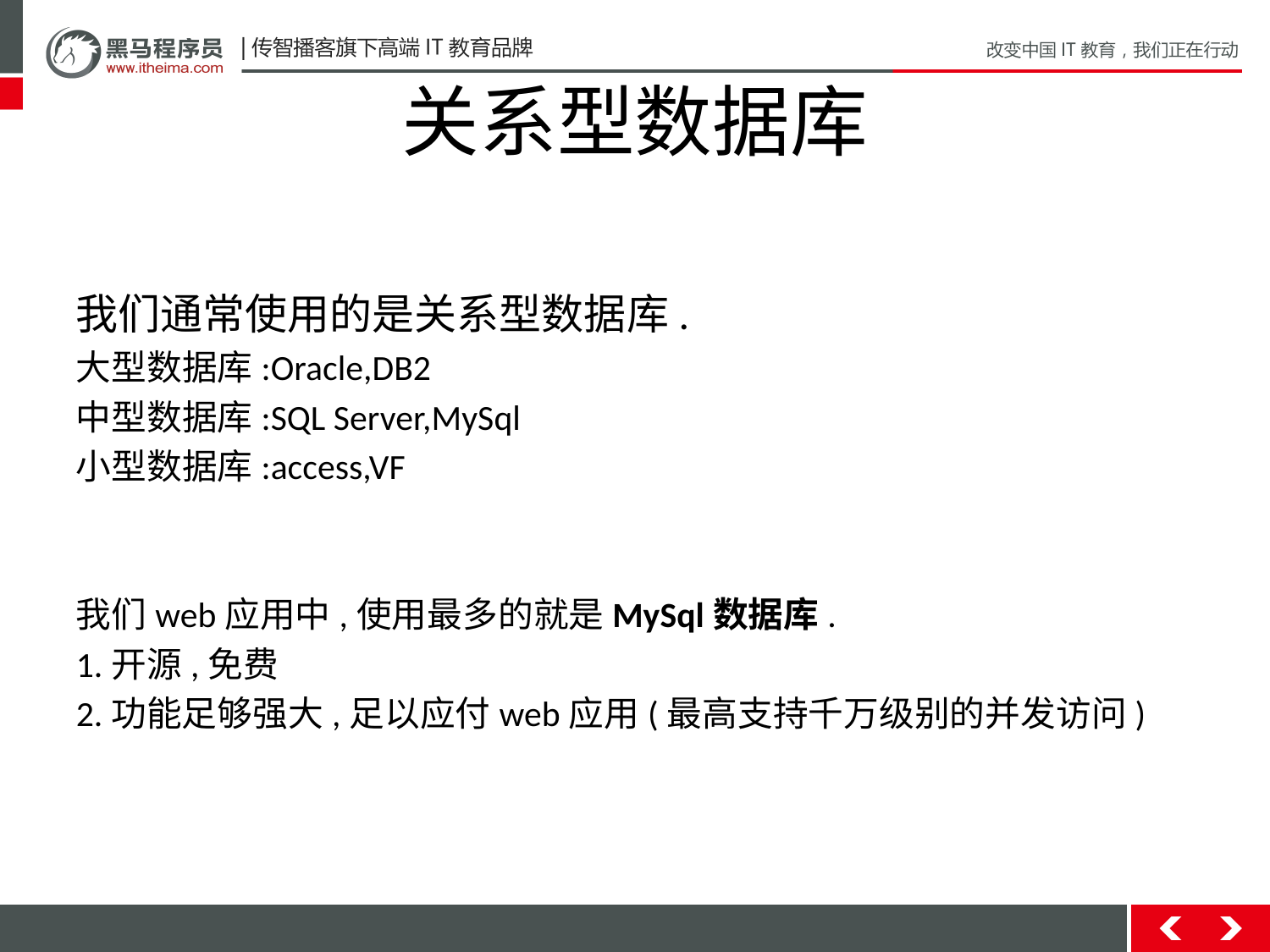

# 关系型数据库

我们通常使用的是关系型数据库.
大型数据库:Oracle,DB2
中型数据库:SQL Server,MySql
小型数据库:access,VF

我们web应用中,使用最多的就是MySql数据库.
1.开源,免费
2.功能足够强大,足以应付web应用(最高支持千万级别的并发访问)